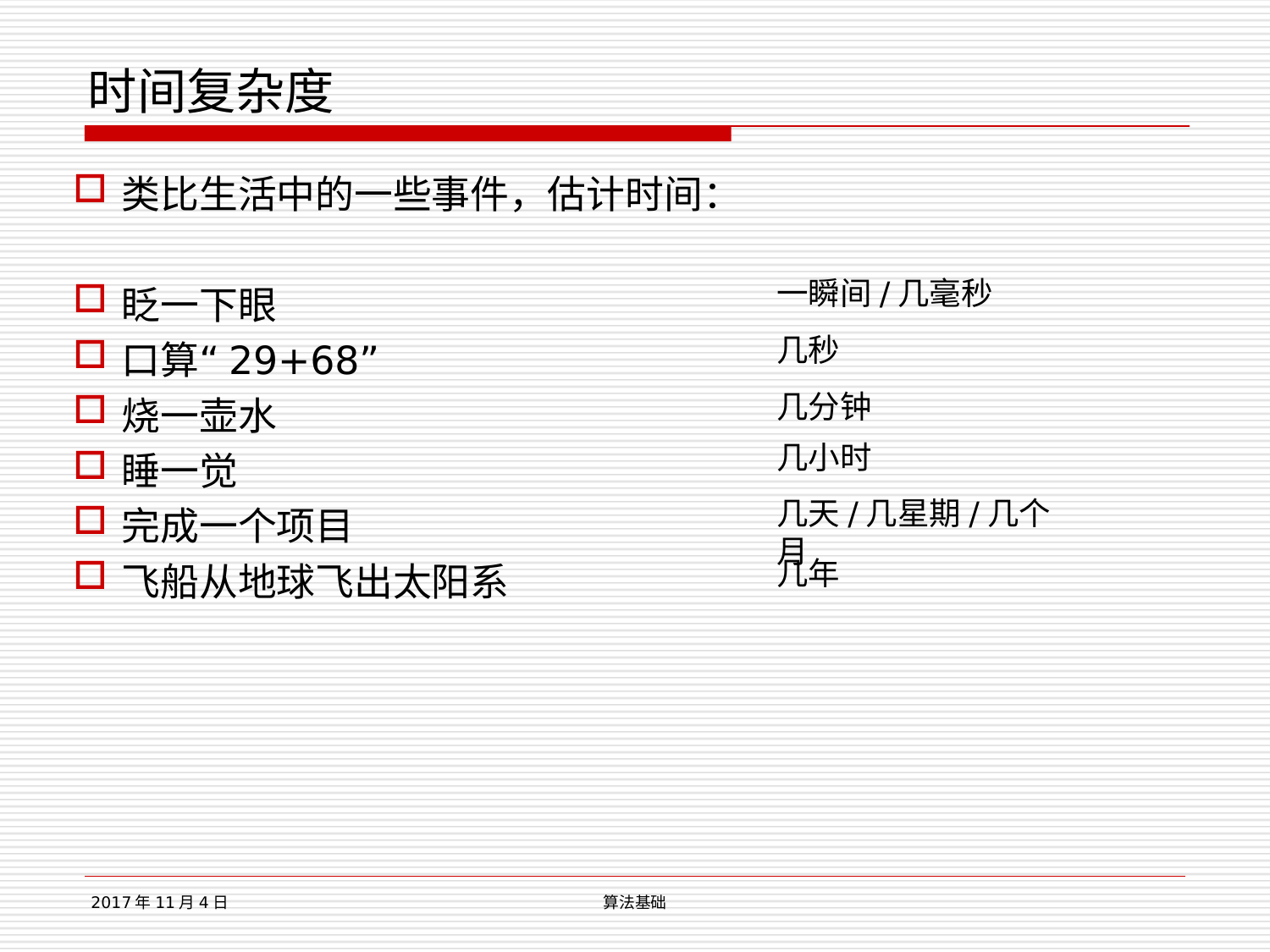

# 时间复杂度
类比生活中的一些事件，估计时间：

眨一下眼
口算“29+68”
烧一壶水
睡一觉
完成一个项目
飞船从地球飞出太阳系
一瞬间/几毫秒
几秒
几分钟
几小时
几天/几星期/几个月
几年
2017年11月4日
算法基础
8